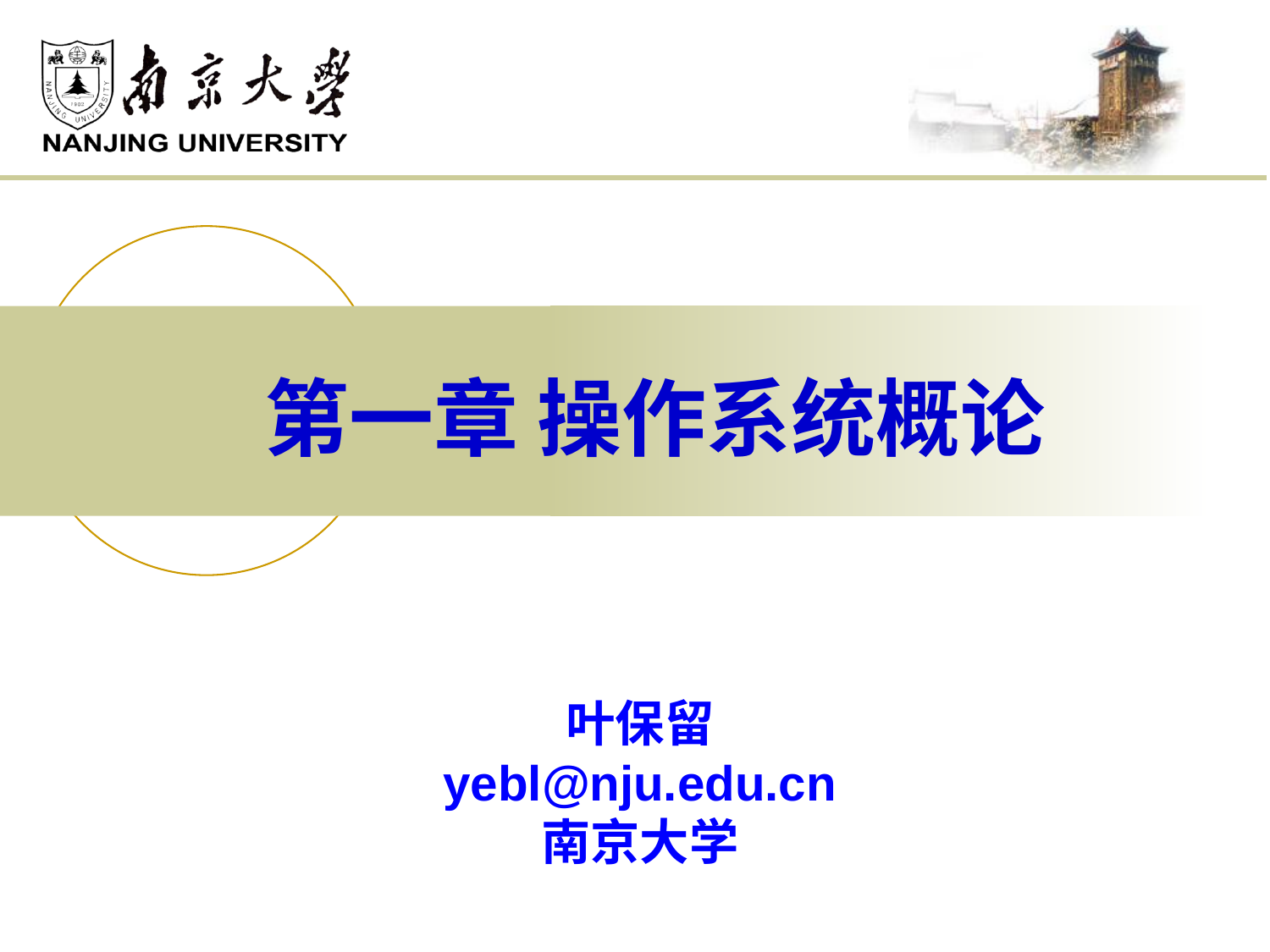

# 第一章 操作系统概论
叶保留
yebl@nju.edu.cn
南京大学
1